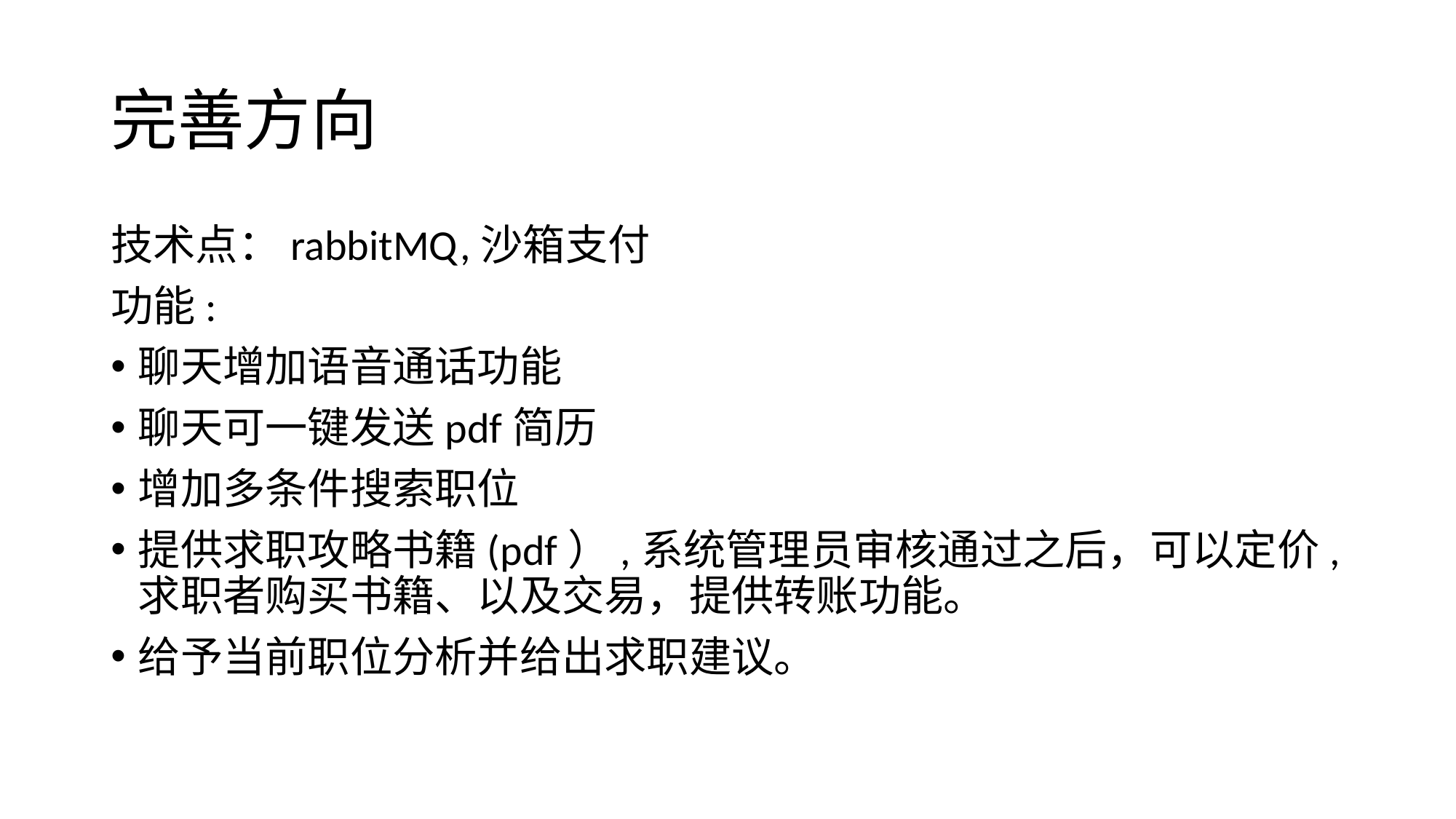

# 完善方向
技术点：rabbitMQ,沙箱支付
功能:
聊天增加语音通话功能
聊天可一键发送pdf简历
增加多条件搜索职位
提供求职攻略书籍(pdf）,系统管理员审核通过之后，可以定价,求职者购买书籍、以及交易，提供转账功能。
给予当前职位分析并给出求职建议。